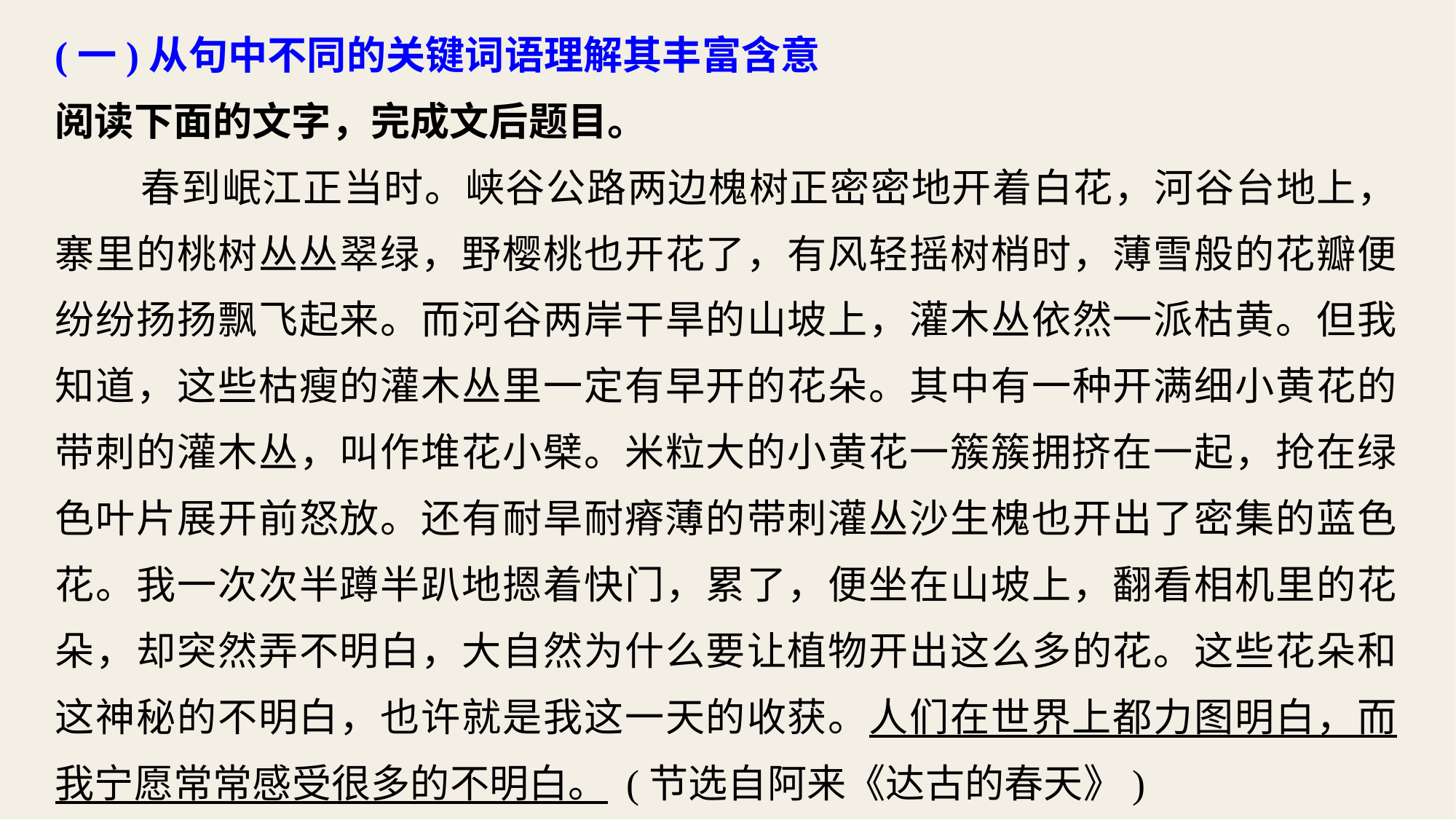

(一)从句中不同的关键词语理解其丰富含意
阅读下面的文字，完成文后题目。
春到岷江正当时。峡谷公路两边槐树正密密地开着白花，河谷台地上，寨里的桃树丛丛翠绿，野樱桃也开花了，有风轻摇树梢时，薄雪般的花瓣便纷纷扬扬飘飞起来。而河谷两岸干旱的山坡上，灌木丛依然一派枯黄。但我知道，这些枯瘦的灌木丛里一定有早开的花朵。其中有一种开满细小黄花的带刺的灌木丛，叫作堆花小檗。米粒大的小黄花一簇簇拥挤在一起，抢在绿色叶片展开前怒放。还有耐旱耐瘠薄的带刺灌丛沙生槐也开出了密集的蓝色花。我一次次半蹲半趴地摁着快门，累了，便坐在山坡上，翻看相机里的花朵，却突然弄不明白，大自然为什么要让植物开出这么多的花。这些花朵和这神秘的不明白，也许就是我这一天的收获。人们在世界上都力图明白，而我宁愿常常感受很多的不明白。 (节选自阿来《达古的春天》)